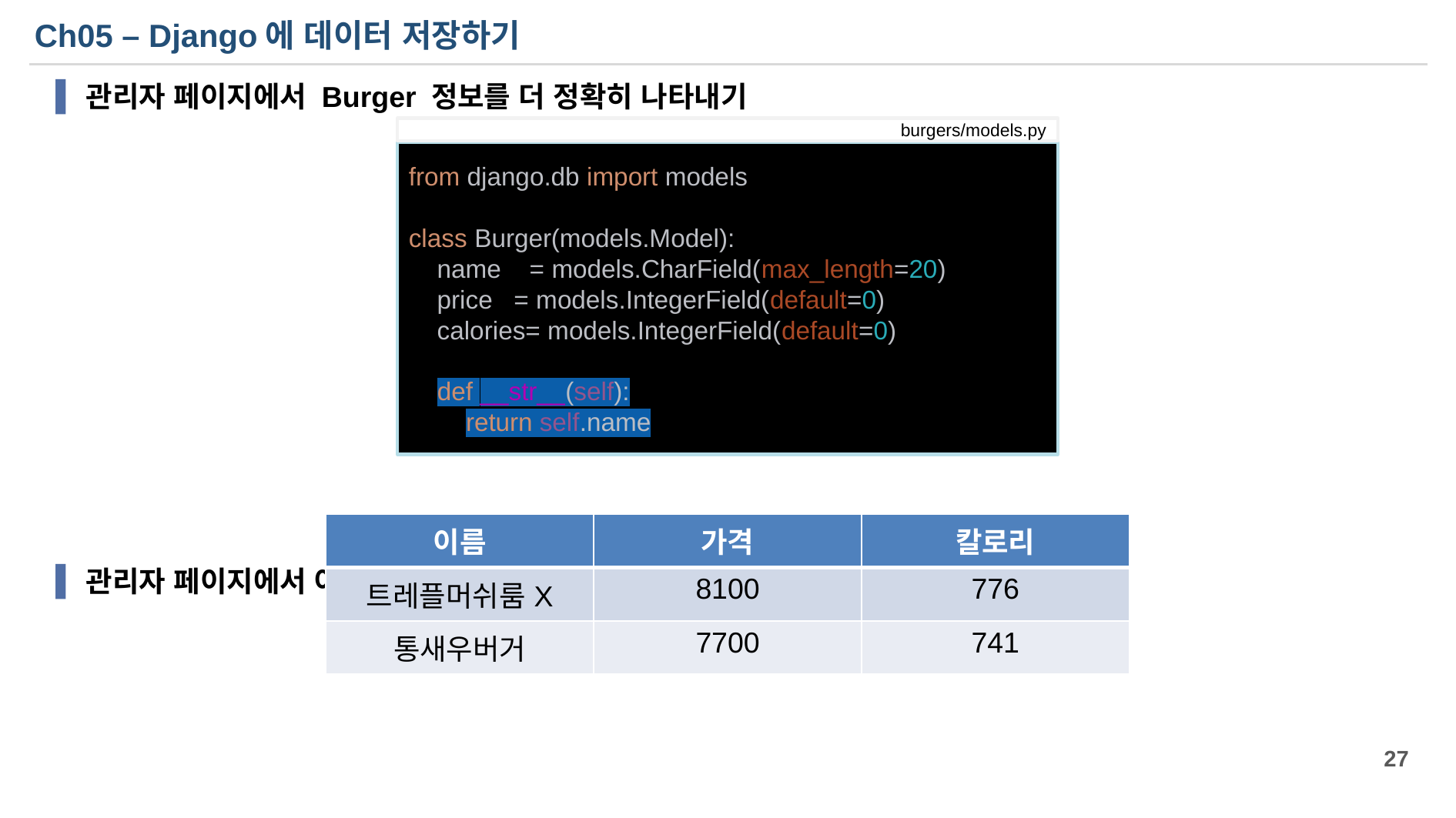

# Ch05 – Django에 데이터 저장하기
관리자 페이지에서 Burger 정보를 더 정확히 나타내기

관리자 페이지에서 아래 두 데이터를 데이터베이스에 입력하시오

burgers/models.py
from django.db import models
class Burger(models.Model):
    name    = models.CharField(max_length=20)
    price   = models.IntegerField(default=0)
    calories= models.IntegerField(default=0)
    def __str__(self):
        return self.name
| 이름 | 가격 | 칼로리 |
| --- | --- | --- |
| 트레플머쉬룸X | 8100 | 776 |
| 통새우버거 | 7700 | 741 |
27